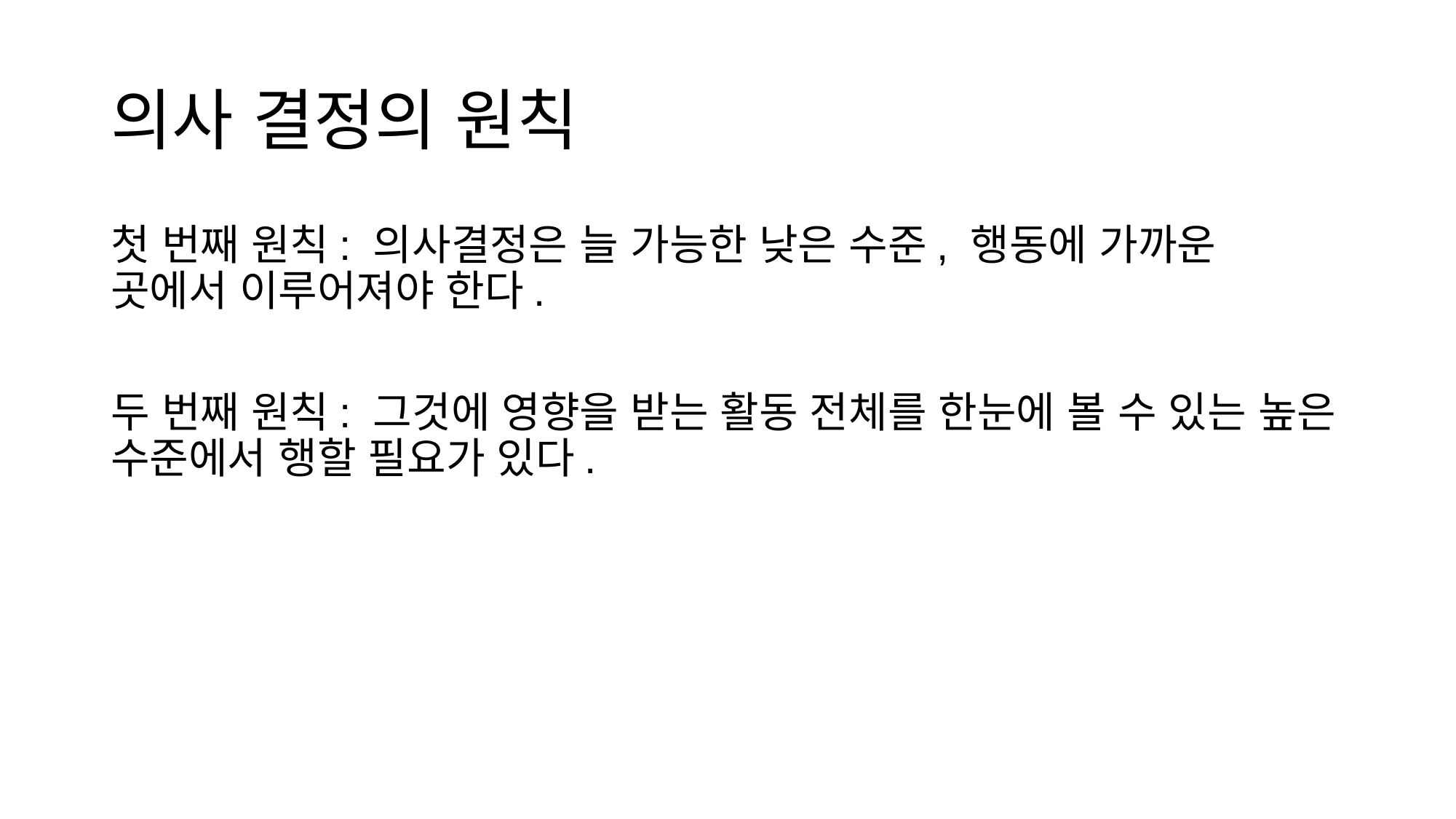

# 의사 결정의 원칙
첫 번째 원칙: 의사결정은 늘 가능한 낮은 수준, 행동에 가까운 곳에서 이루어져야 한다.

두 번째 원칙: 그것에 영향을 받는 활동 전체를 한눈에 볼 수 있는 높은 수준에서 행할 필요가 있다.